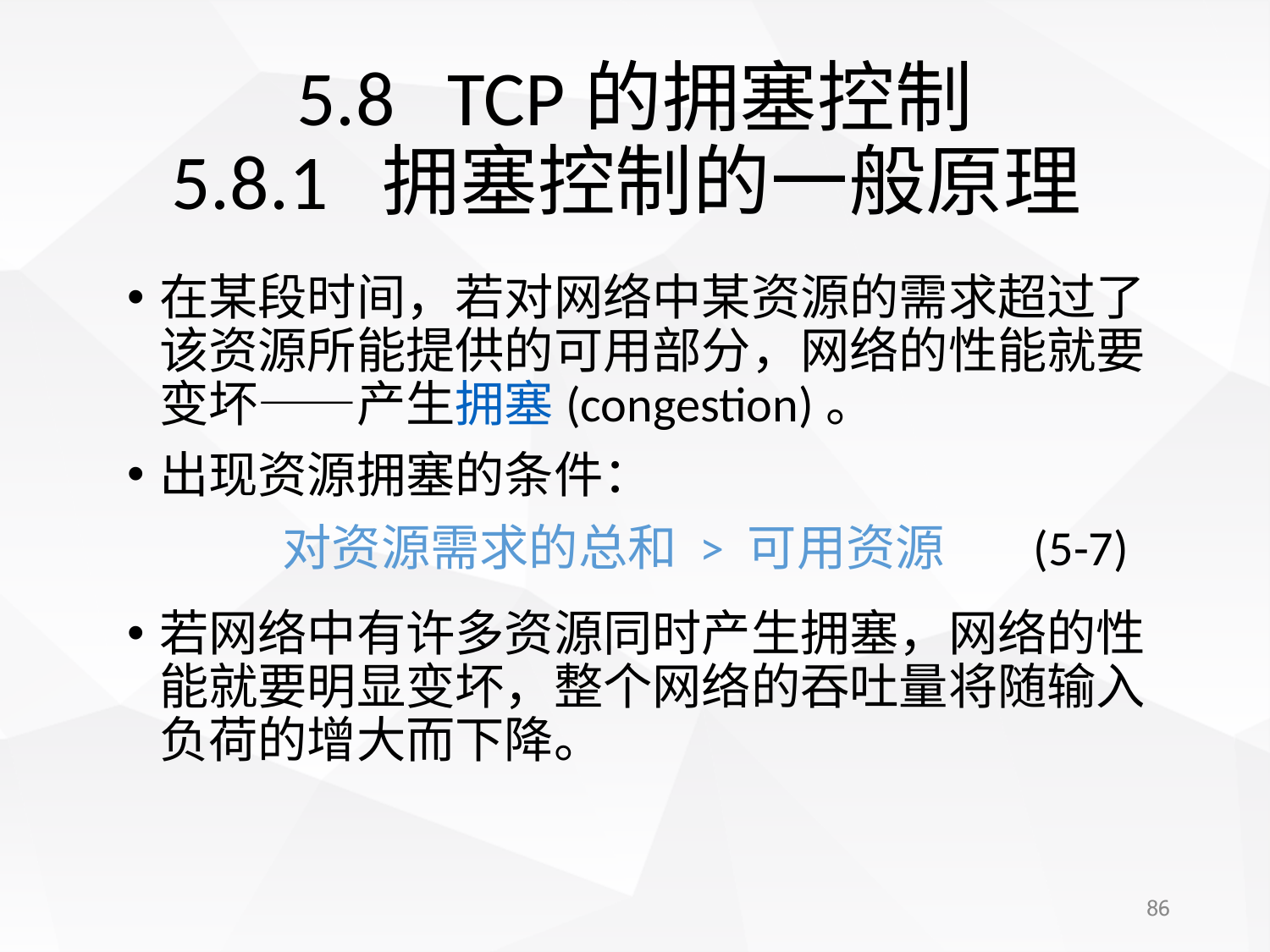

# 5.8   TCP的拥塞控制 5.8.1  拥塞控制的一般原理
在某段时间，若对网络中某资源的需求超过了该资源所能提供的可用部分，网络的性能就要变坏——产生拥塞(congestion)。
出现资源拥塞的条件：
             对资源需求的总和 > 可用资源       (5-7)
若网络中有许多资源同时产生拥塞，网络的性能就要明显变坏，整个网络的吞吐量将随输入负荷的增大而下降。
86